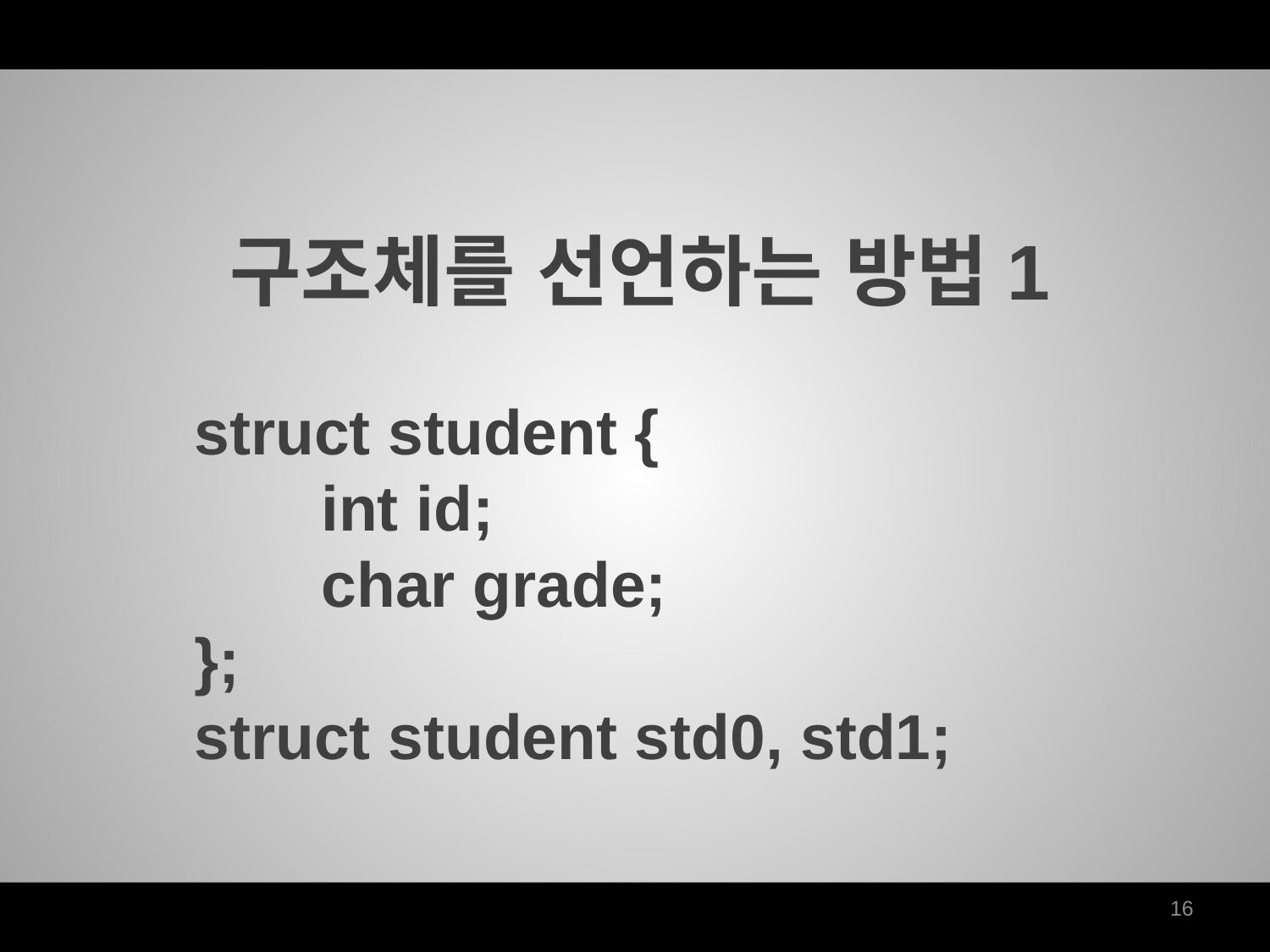

구조체를 선언하는 방법1

struct student {
	int id;
	char grade;
};
struct student std0, std1;
16